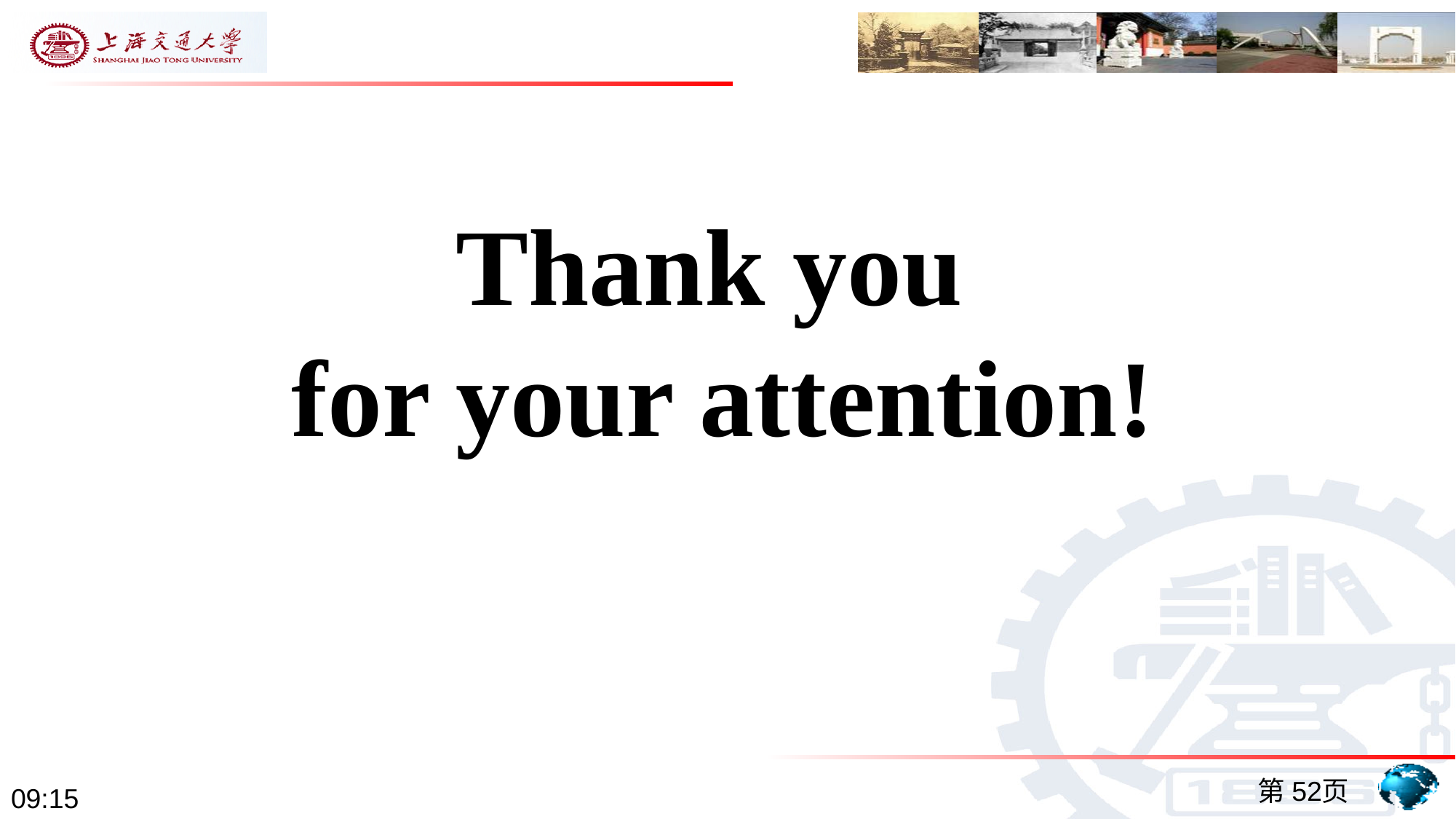

Thank you
for your attention!
第52页
09:15